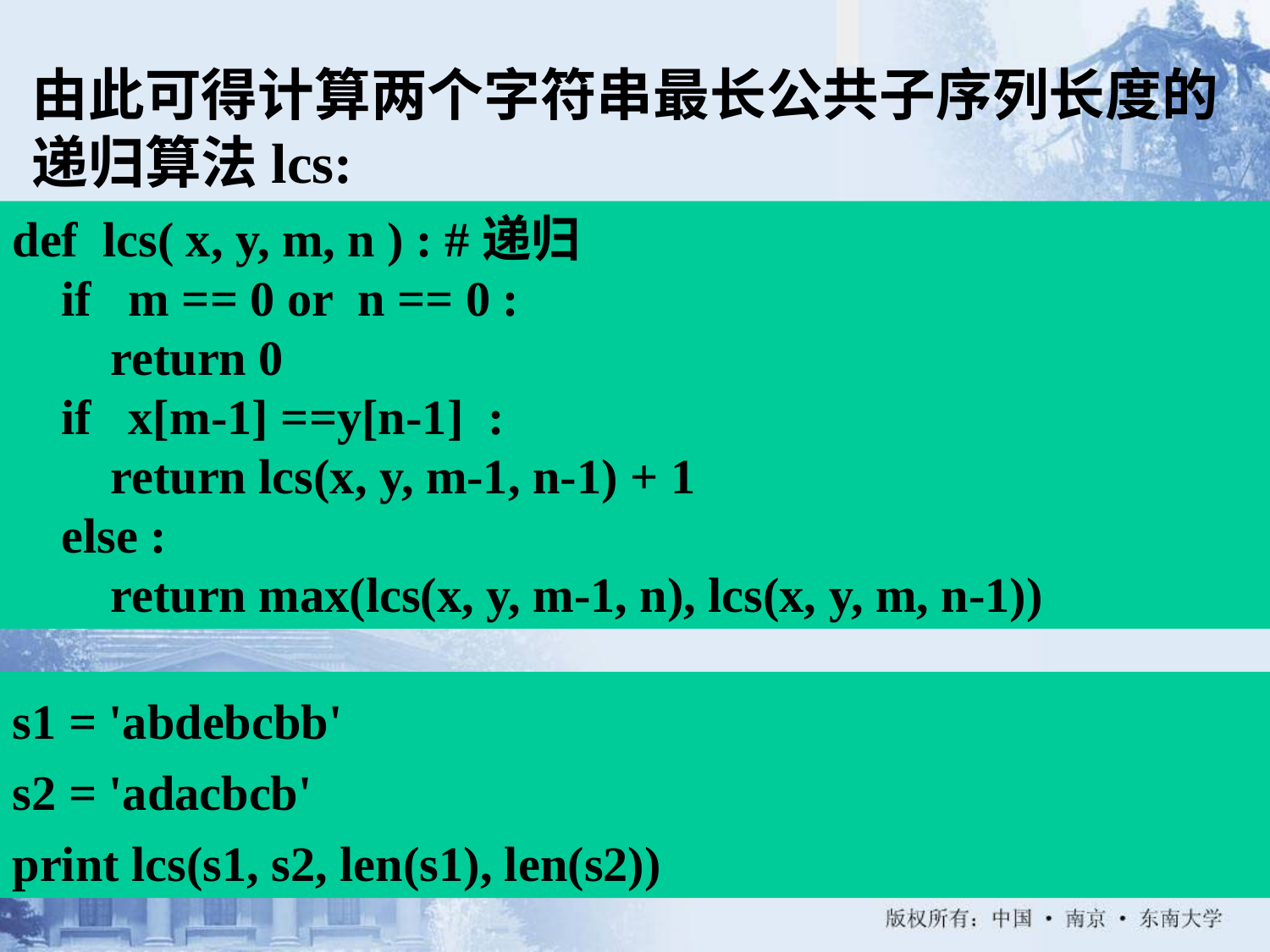

由此可得计算两个字符串最长公共子序列长度的递归算法lcs:
def  lcs( x, y, m, n ) : #递归
    if   m == 0 or  n == 0 :
        return 0
    if   x[m-1] ==y[n-1]  :
        return lcs(x, y, m-1, n-1) + 1
    else :
        return max(lcs(x, y, m-1, n), lcs(x, y, m, n-1))
s1 = 'abdebcbb'
s2 = 'adacbcb'
print lcs(s1, s2, len(s1), len(s2))